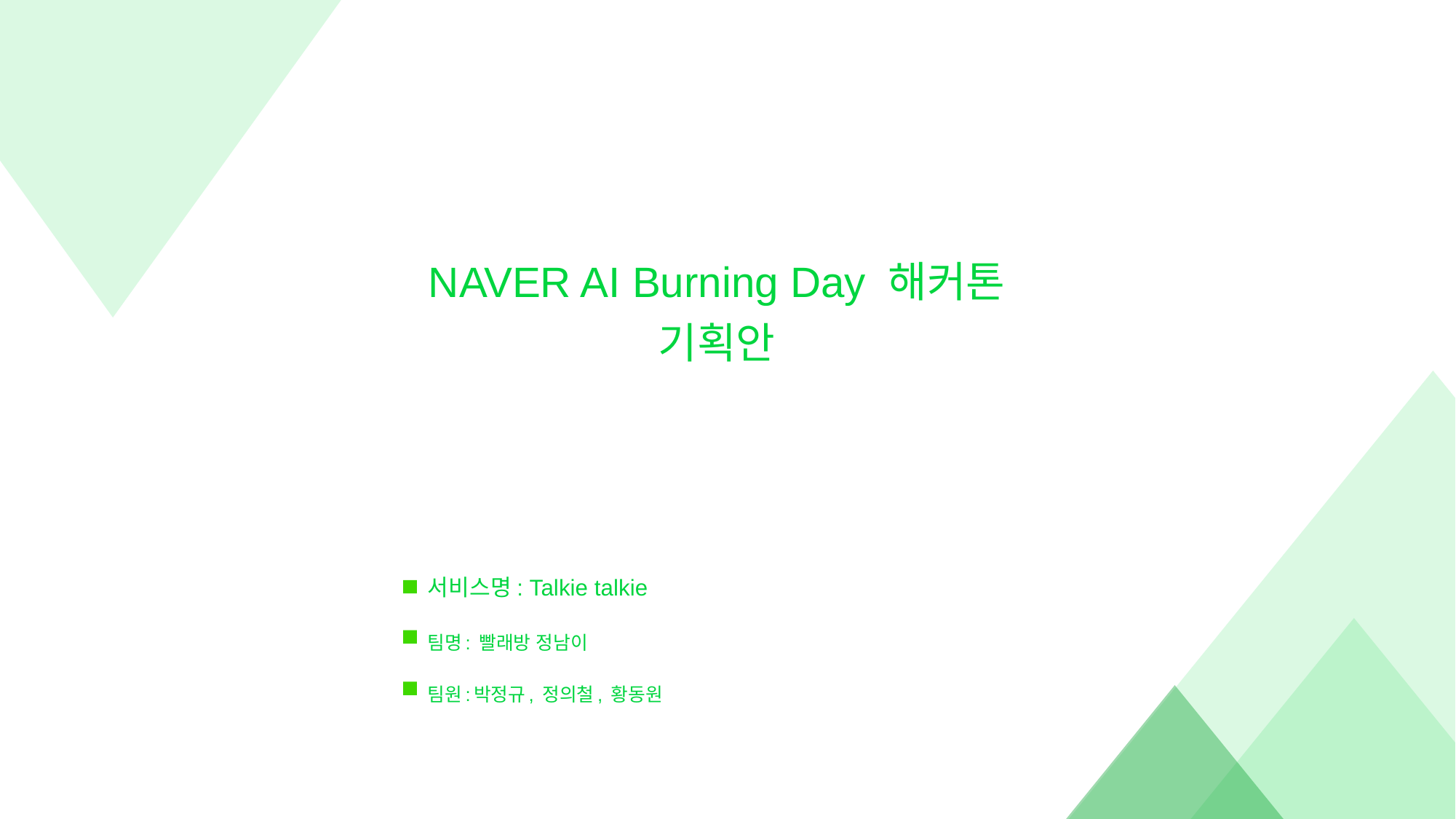

NAVER AI Burning Day 해커톤
기획안
서비스명: Talkie talkie

팀명: 빨래방 정남이

팀원:박정규, 정의철, 황동원